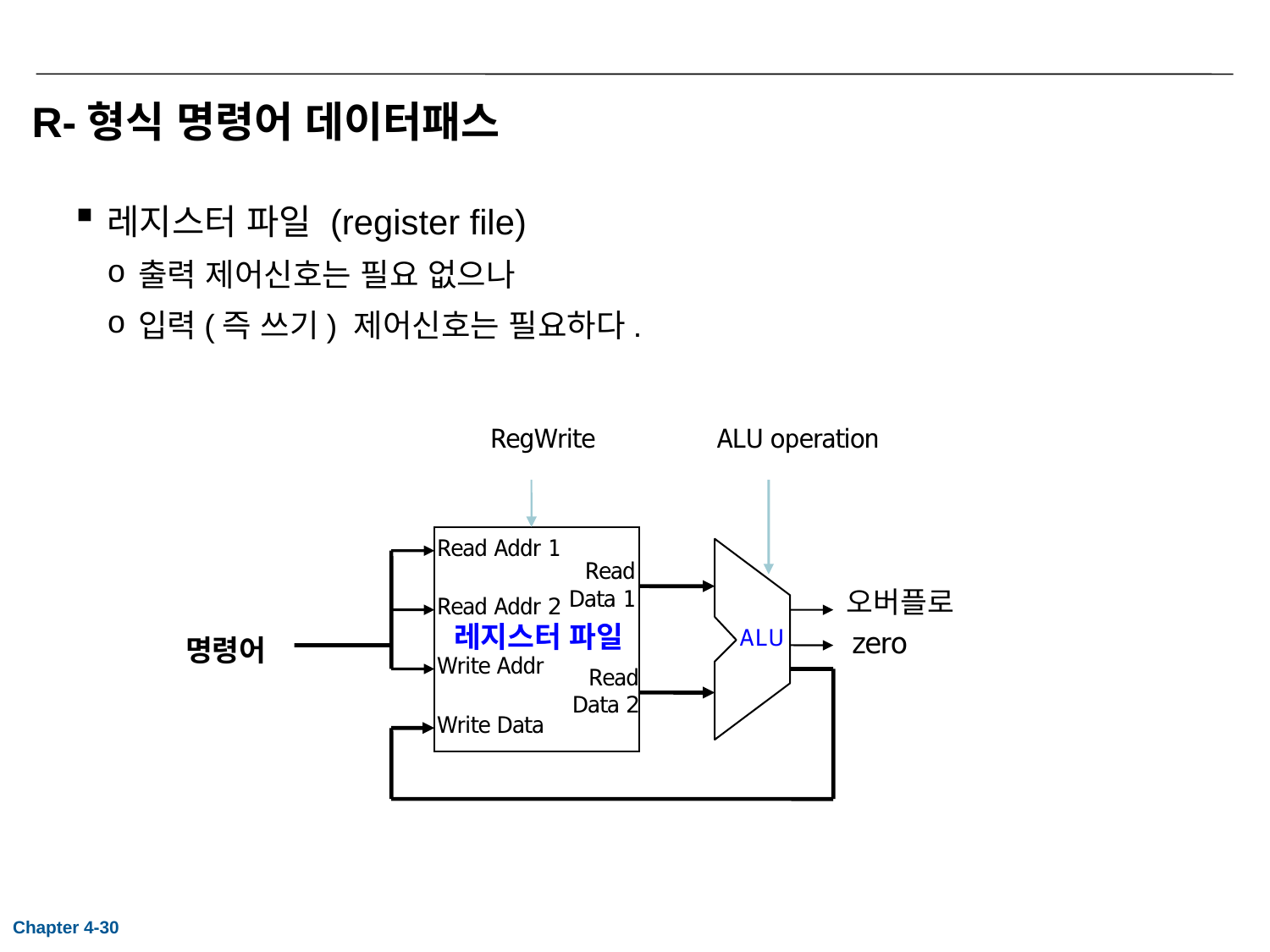

# R-형식 명령어 데이터패스
레지스터 파일 (register file)
출력 제어신호는 필요 없으나
입력(즉 쓰기) 제어신호는 필요하다.
RegWrite
ALU operation

Read Addr 1

Read
 Data 1
Read Addr 2

오버플로

레지스터 파일
ALU
명령어
zero

Write Addr

Read
 Data 2

Write Data

Chapter 4-30